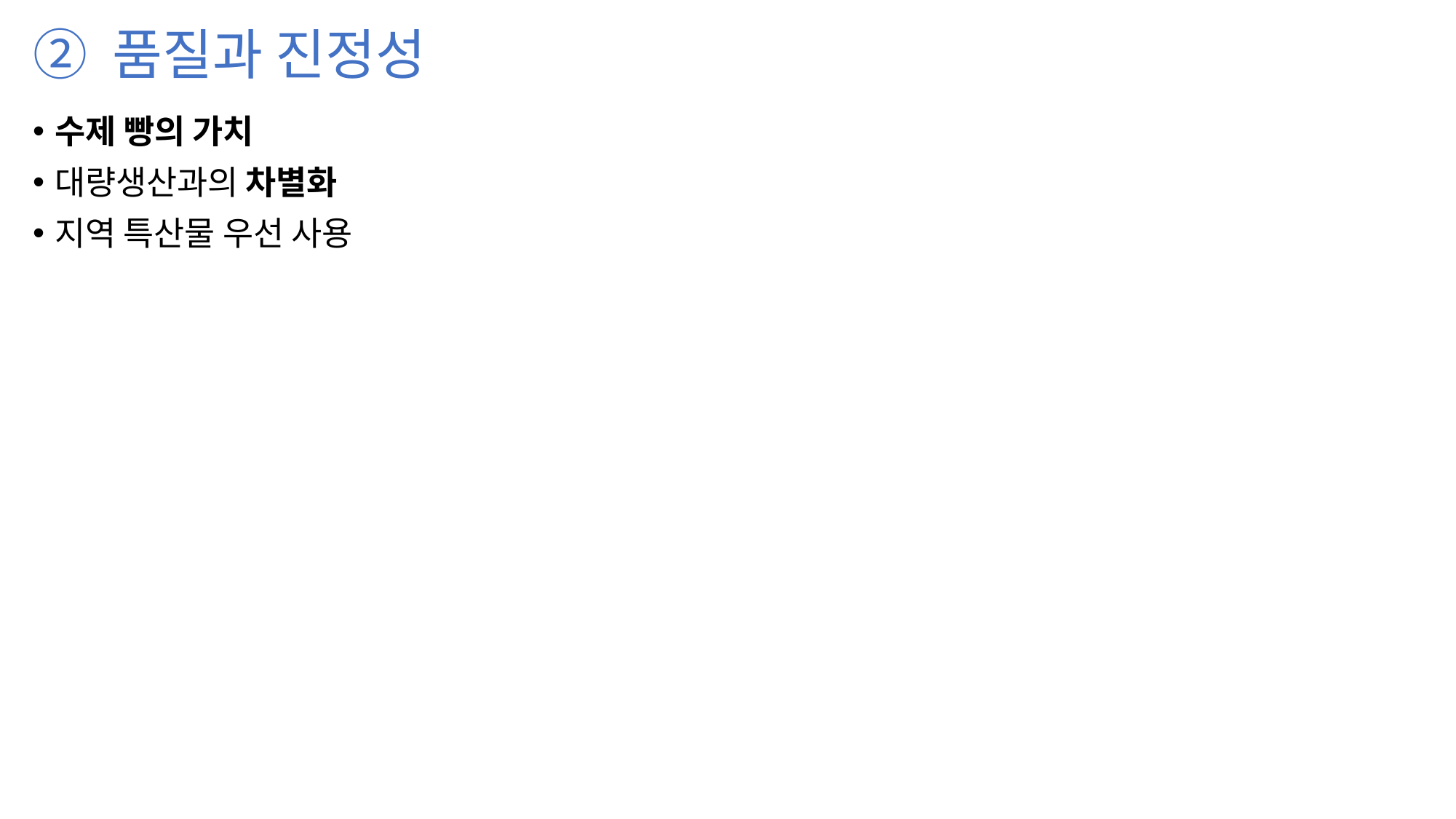

# ② 품질과 진정성
수제 빵의 가치
대량생산과의 차별화
지역 특산물 우선 사용